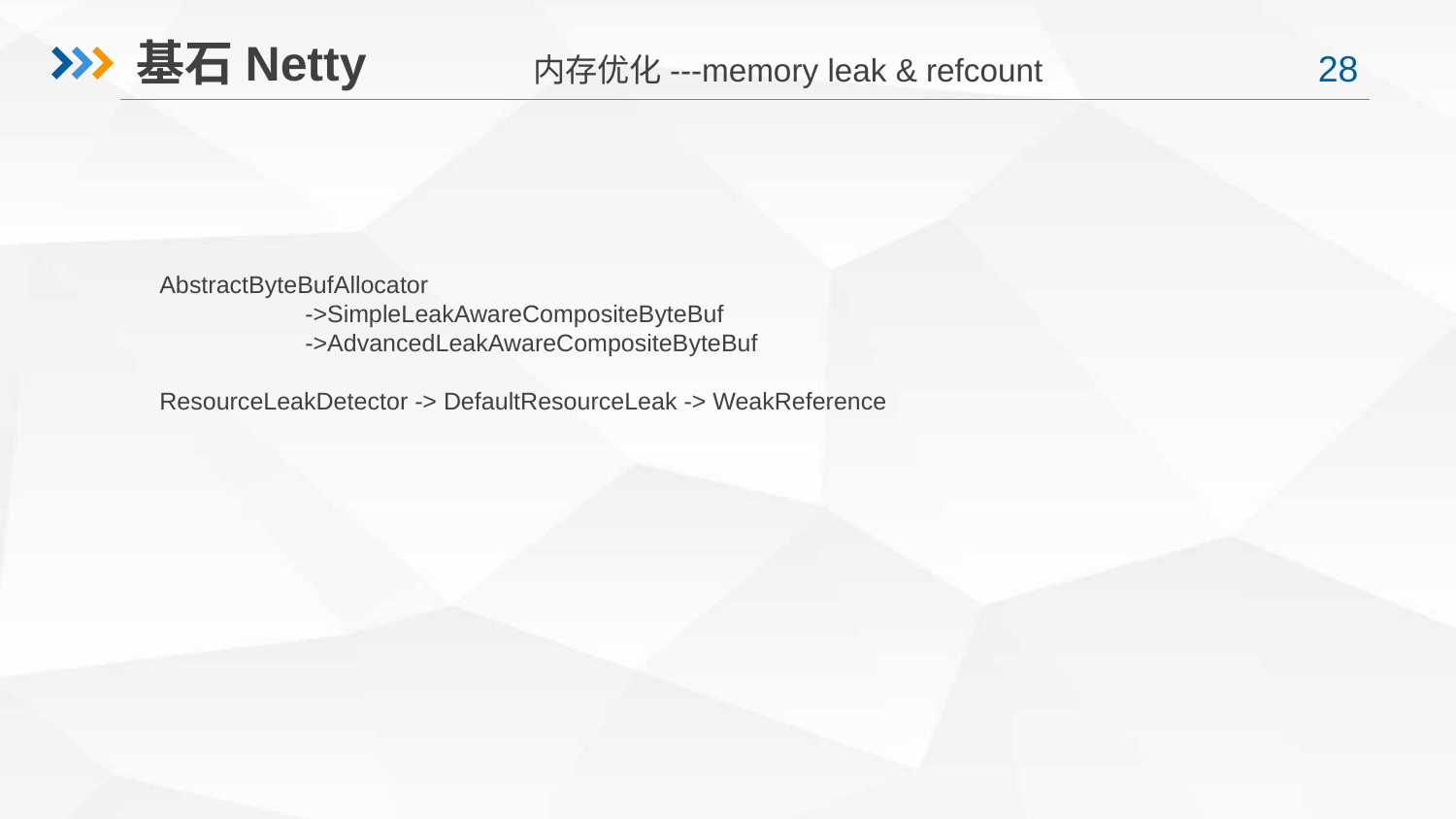

基石Netty
内存优化---memory leak & refcount
AbstractByteBufAllocator
	->SimpleLeakAwareCompositeByteBuf
	->AdvancedLeakAwareCompositeByteBuf

ResourceLeakDetector -> DefaultResourceLeak -> WeakReference